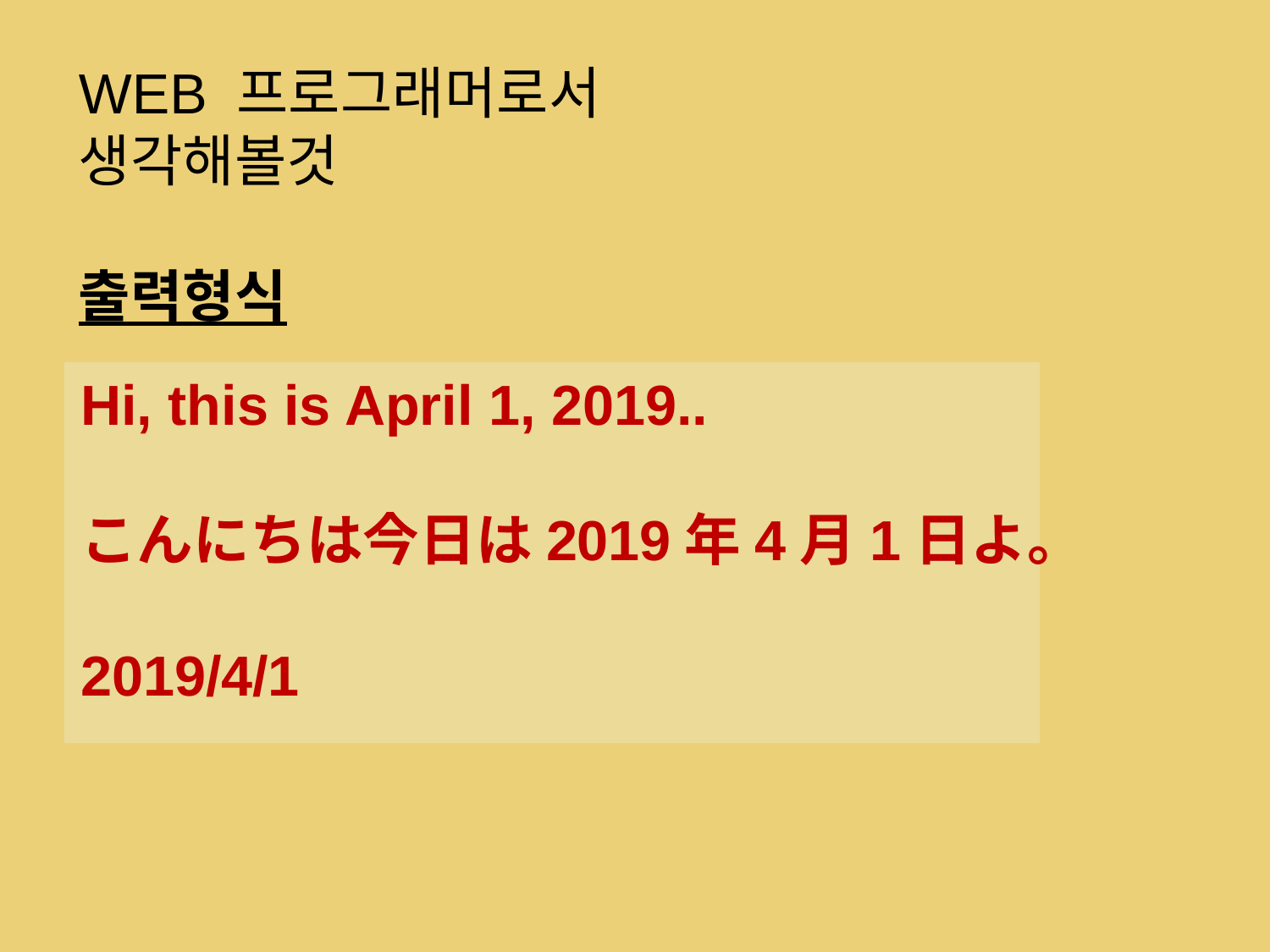

WEB 프로그래머로서
생각해볼것

출력형식

Hi, this is April 1, 2019..

こんにちは今日は2019年4月1日よ。

2019/4/1